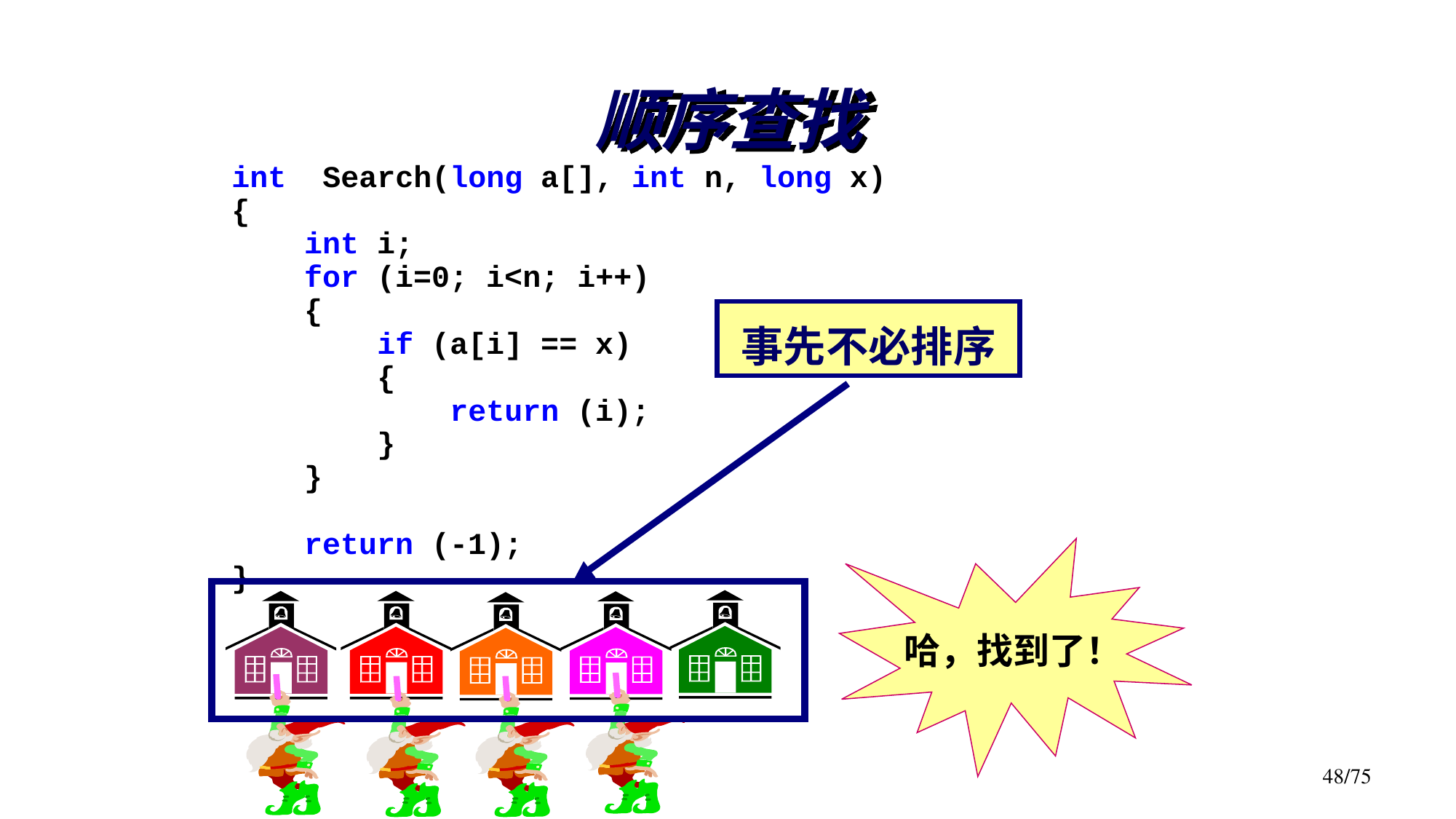

# 顺序查找
int  Search(long a[], int n, long x)
{
    int i;
    for (i=0; i<n; i++)
    {
        if (a[i] == x)
        {
            return (i);
        }
    }

    return (-1);
}
事先不必排序

哈，找到了！